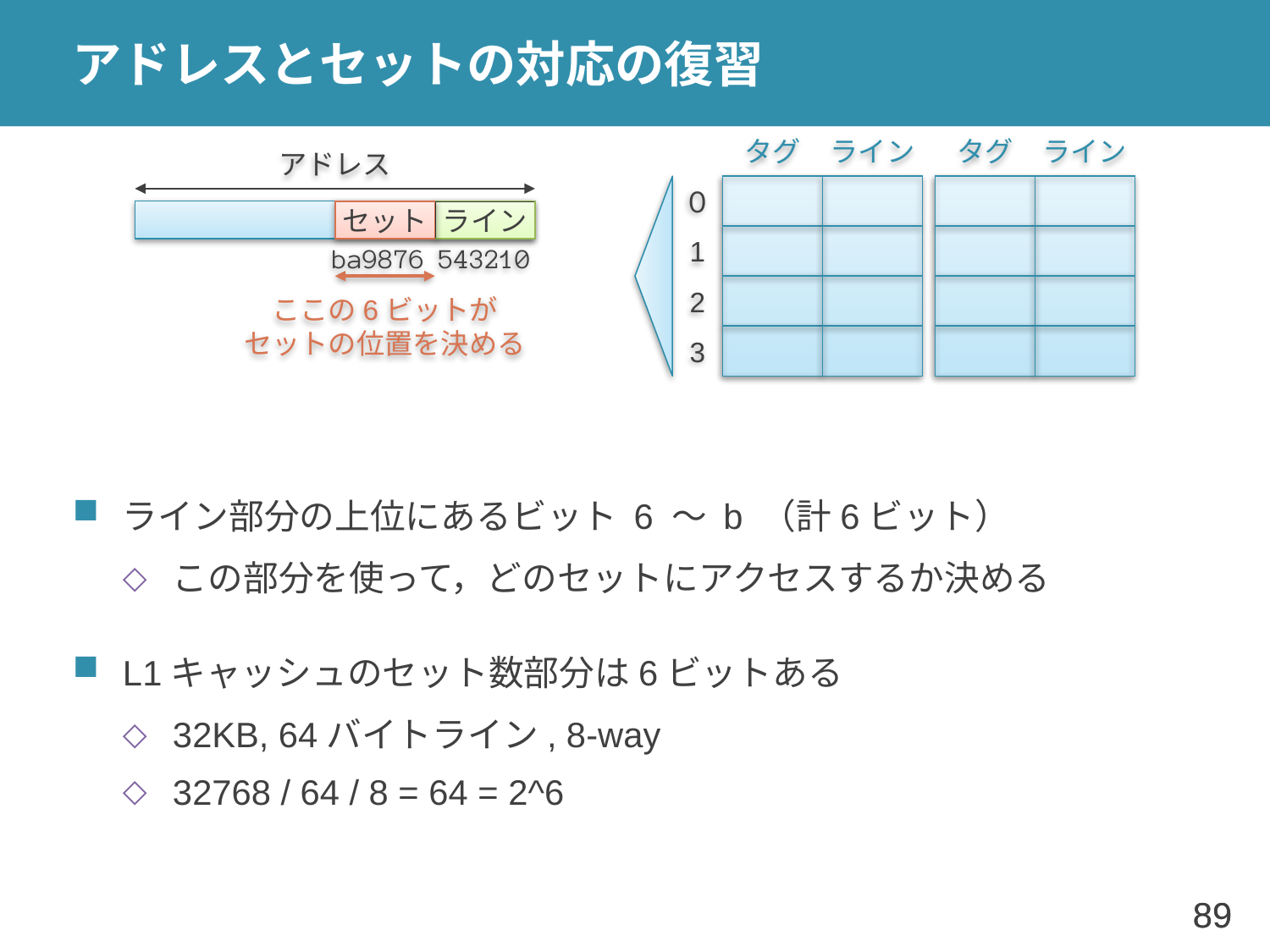

# アドレスとセットの対応の復習
タグ
ライン
タグ
ライン
アドレス
０

セット
ライン
1

ba9876
543210

2

ここの6ビットが
セットの位置を決める
3

ライン部分の上位にあるビット 6 ～ b （計6ビット）
この部分を使って，どのセットにアクセスするか決める
L1キャッシュのセット数部分は6ビットある
32KB, 64バイトライン, 8-way
32768 / 64 / 8 = 64 = 2^6